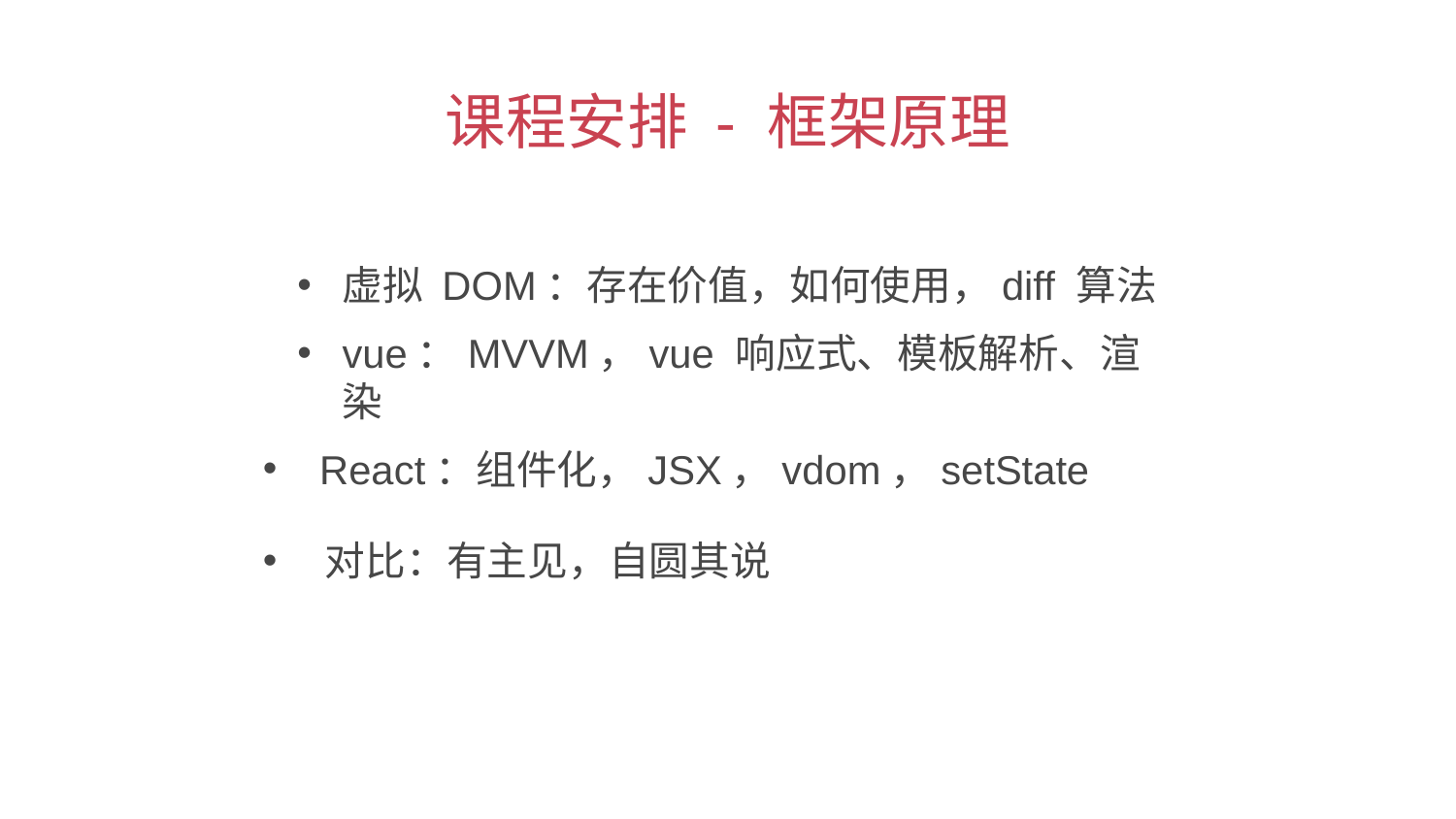

课程安排 - 框架原理
虚拟 DOM：存在价值，如何使用，diff 算法
vue：MVVM，vue 响应式、模板解析、渲染
  React：组件化，JSX，vdom，setState
  对比：有主见，自圆其说